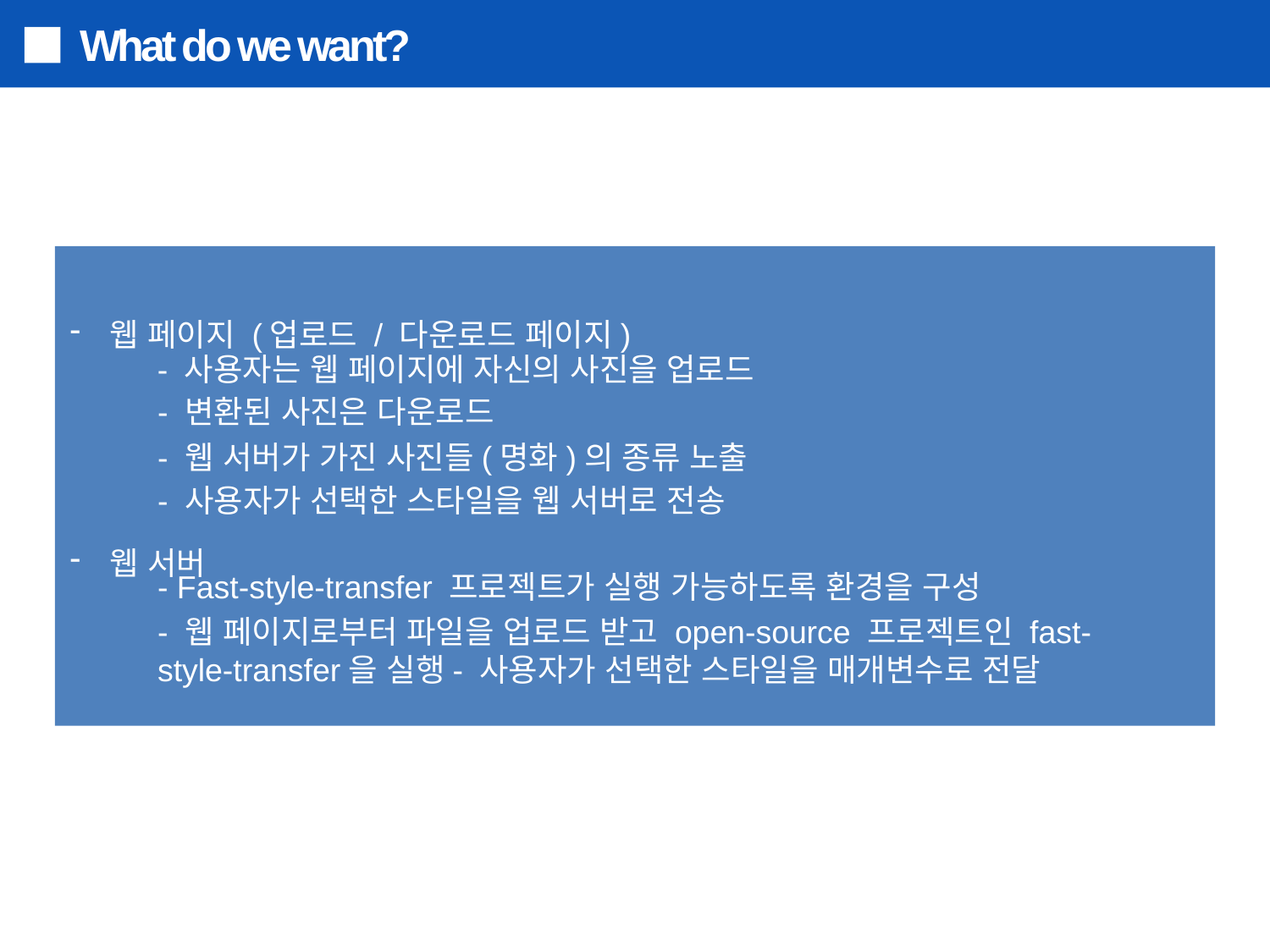

What do we want?
웹 페이지 (업로드 / 다운로드 페이지)

웹 서버

- 사용자는 웹 페이지에 자신의 사진을 업로드
- 변환된 사진은 다운로드
- 웹 서버가 가진 사진들(명화)의 종류 노출
- 사용자가 선택한 스타일을 웹 서버로 전송
- Fast-style-transfer 프로젝트가 실행 가능하도록 환경을 구성
- 웹 페이지로부터 파일을 업로드 받고 open-source 프로젝트인 fast-style-transfer을 실행- 사용자가 선택한 스타일을 매개변수로 전달